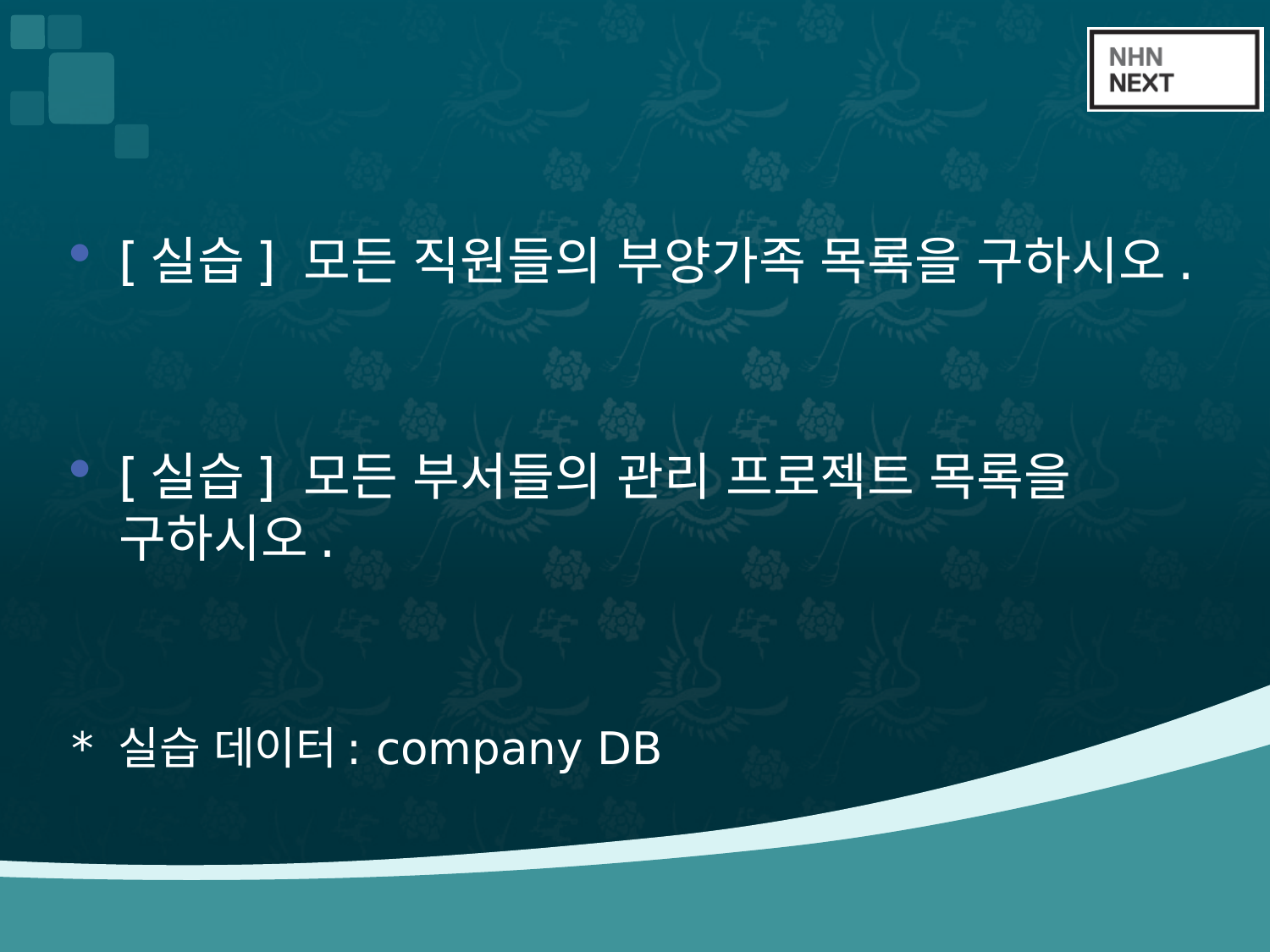

#
[실습] 모든 직원들의 부양가족 목록을 구하시오.

[실습] 모든 부서들의 관리 프로젝트 목록을 구하시오.

* 실습 데이터: company DB